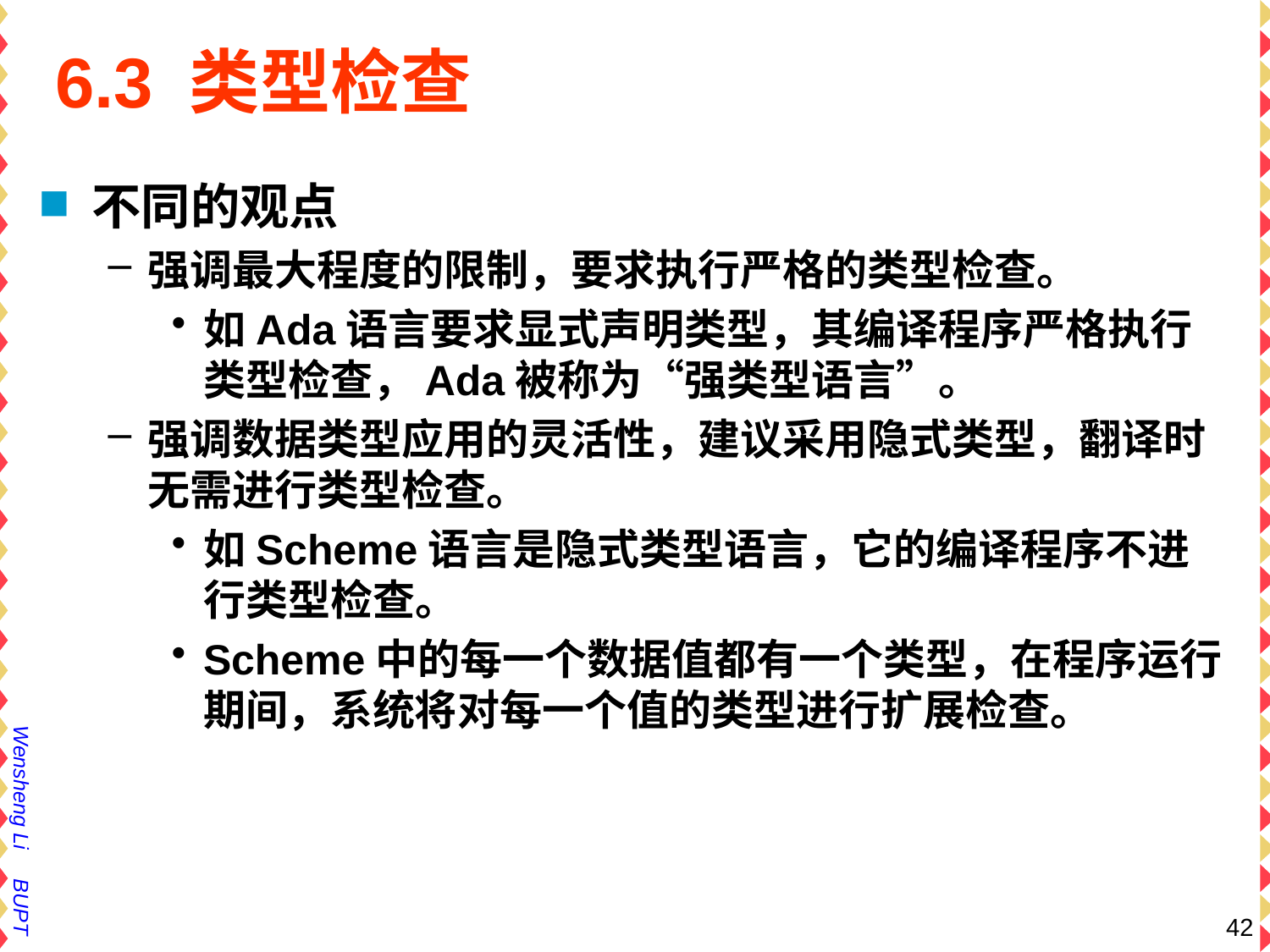

# 6.3 类型检查
不同的观点
强调最大程度的限制，要求执行严格的类型检查。
如Ada语言要求显式声明类型，其编译程序严格执行类型检查，Ada被称为“强类型语言”。
强调数据类型应用的灵活性，建议采用隐式类型，翻译时无需进行类型检查。
如Scheme语言是隐式类型语言，它的编译程序不进行类型检查。
Scheme中的每一个数据值都有一个类型，在程序运行期间，系统将对每一个值的类型进行扩展检查。
42